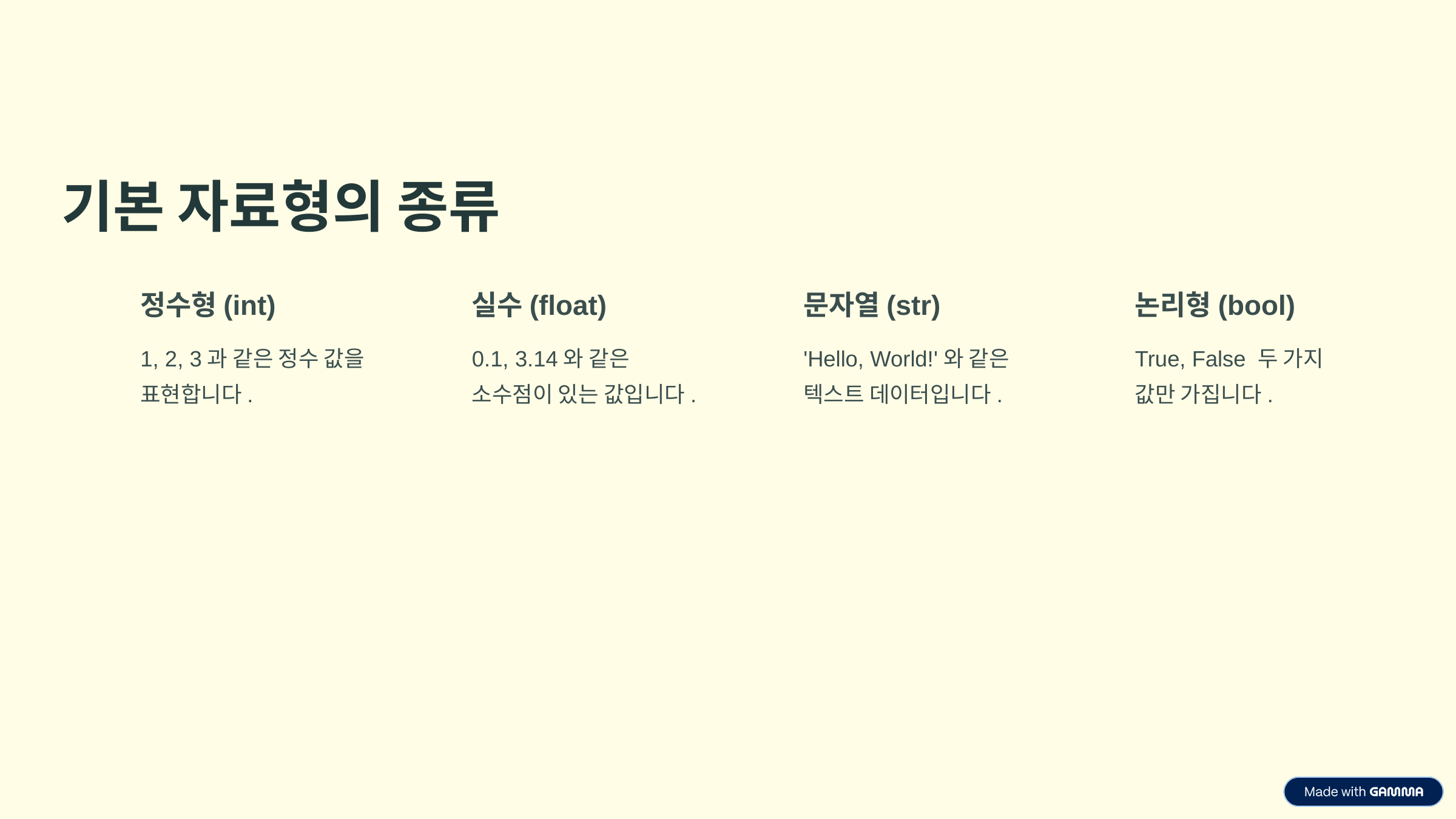

기본 자료형의 종류
정수형(int)
실수(float)
문자열(str)
논리형(bool)
1, 2, 3과 같은 정수 값을 표현합니다.
0.1, 3.14와 같은 소수점이 있는 값입니다.
'Hello, World!'와 같은 텍스트 데이터입니다.
True, False 두 가지 값만 가집니다.